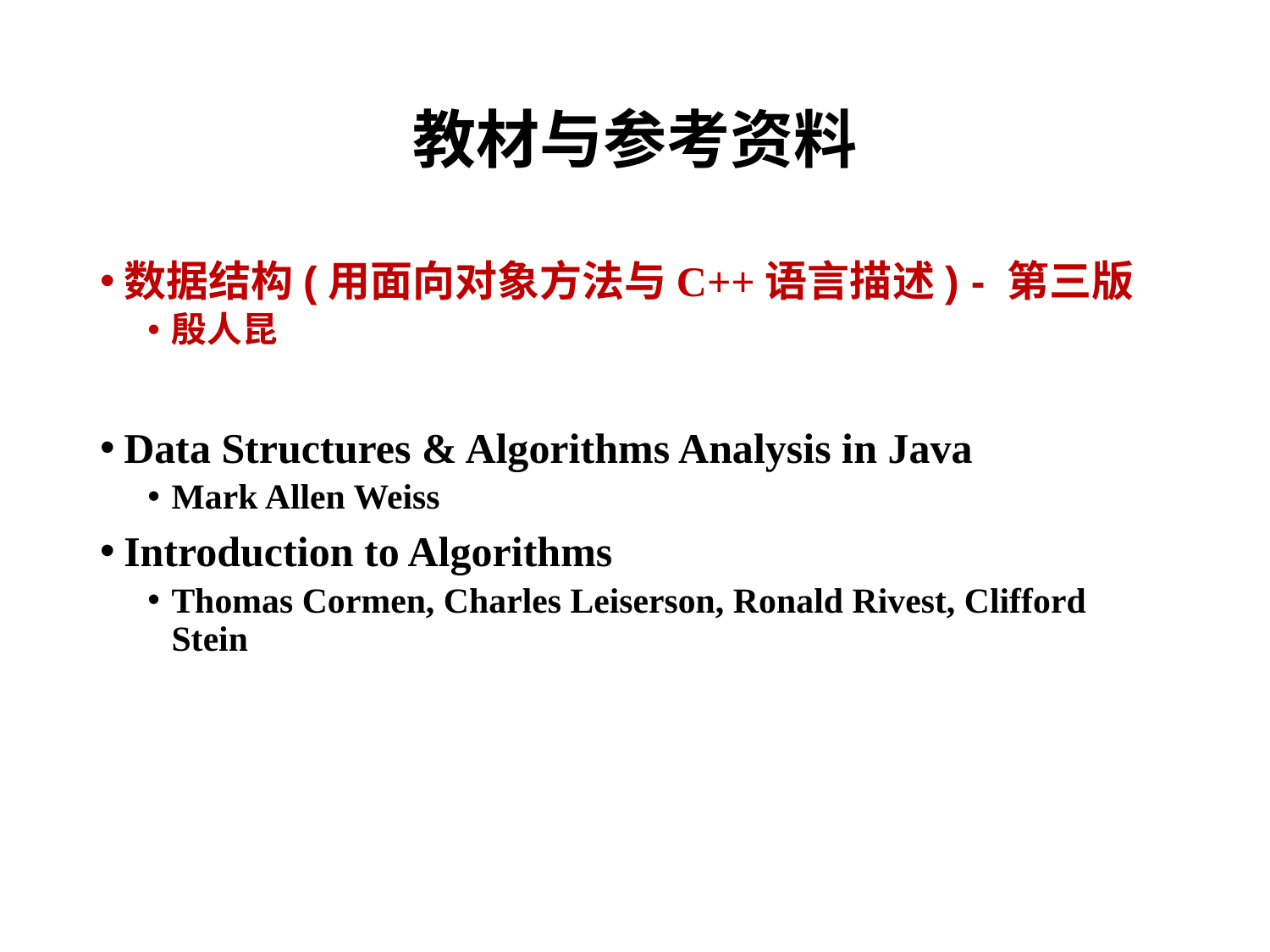

# 教材与参考资料
数据结构(用面向对象方法与C++语言描述) - 第三版
殷人昆

Data Structures & Algorithms Analysis in Java
Mark Allen Weiss
Introduction to Algorithms
Thomas Cormen, Charles Leiserson, Ronald Rivest, Clifford Stein